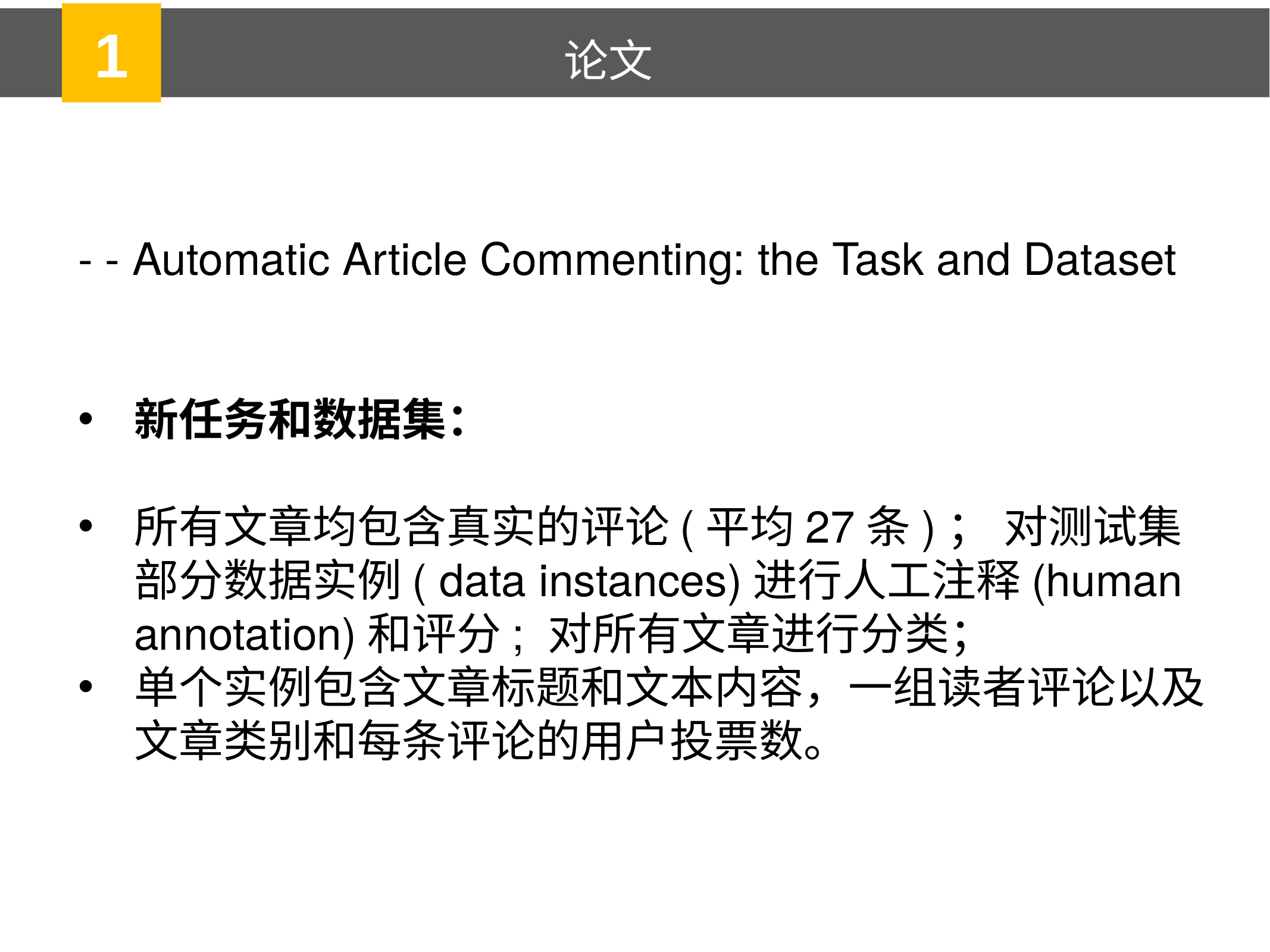

1

论文
- - Automatic Article Commenting: the Task and Dataset

新任务和数据集：

所有文章均包含真实的评论(平均27条)； 对测试集部分数据实例( data instances)进行人工注释(human annotation)和评分; 对所有文章进行分类；
单个实例包含文章标题和文本内容，一组读者评论以及文章类别和每条评论的用户投票数。